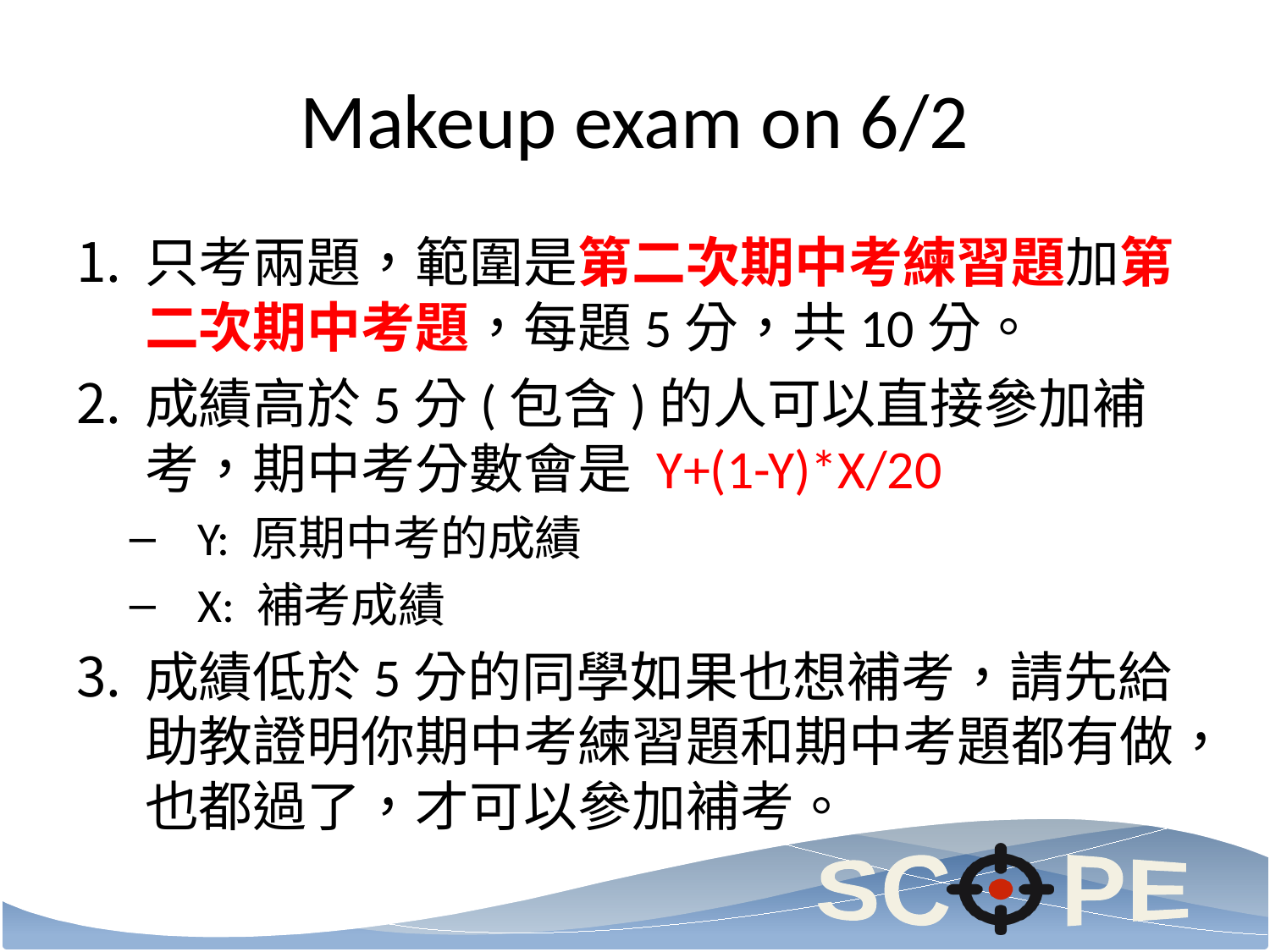

# Makeup exam on 6/2
只考兩題，範圍是第二次期中考練習題加第二次期中考題，每題5分，共10分。
成績高於5分(包含)的人可以直接參加補考，期中考分數會是 Y+(1-Y)*X/20
Y: 原期中考的成績
X: 補考成績
成績低於5分的同學如果也想補考，請先給助教證明你期中考練習題和期中考題都有做，也都過了，才可以參加補考。